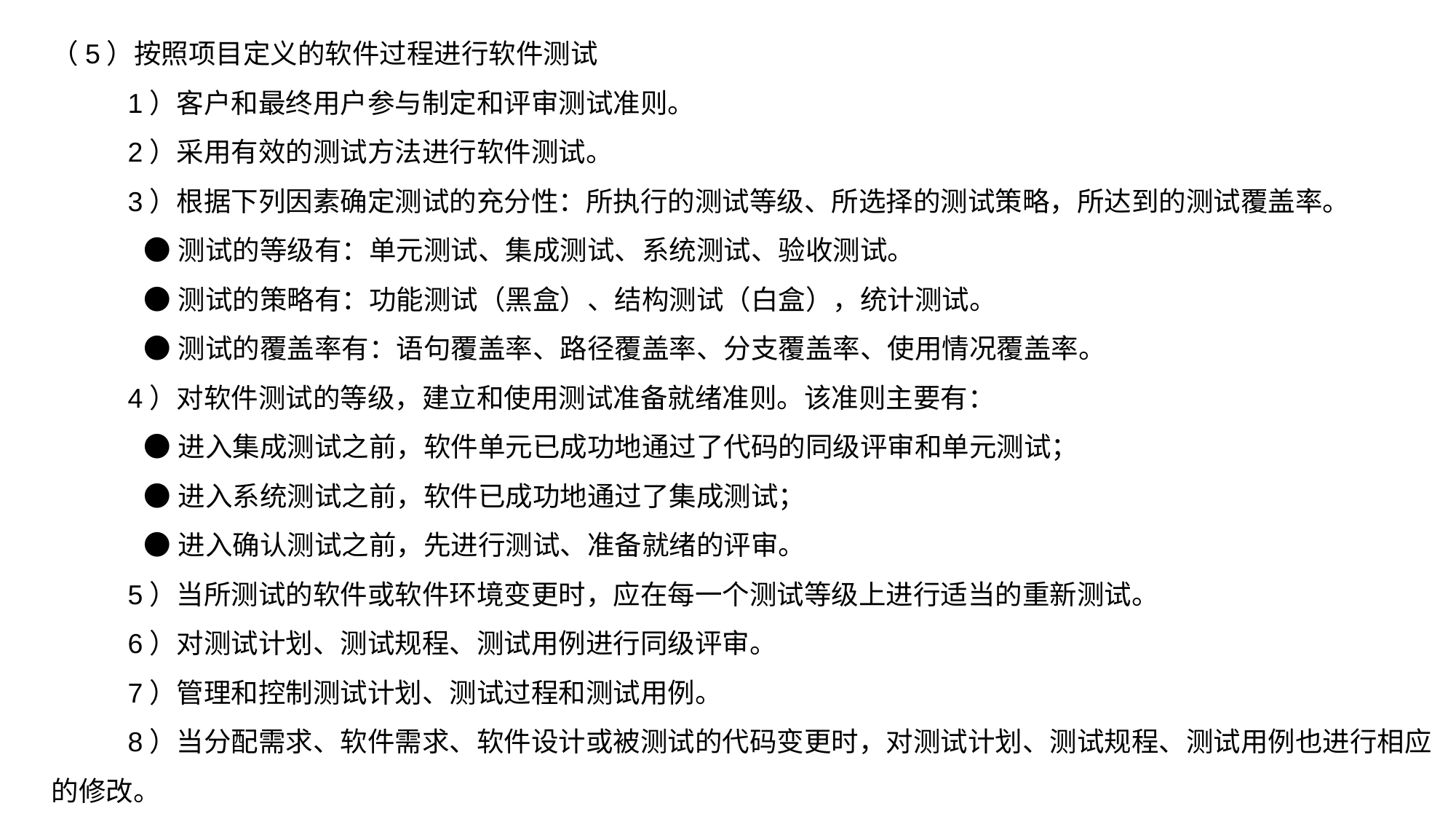

（5）按照项目定义的软件过程进行软件测试
          1）客户和最终用户参与制定和评审测试准则。
          2）采用有效的测试方法进行软件测试。
          3）根据下列因素确定测试的充分性：所执行的测试等级、所选择的测试策略，所达到的测试覆盖率。
               ●测试的等级有：单元测试、集成测试、系统测试、验收测试。
               ●测试的策略有：功能测试（黑盒）、结构测试（白盒），统计测试。
               ●测试的覆盖率有：语句覆盖率、路径覆盖率、分支覆盖率、使用情况覆盖率。
          4）对软件测试的等级，建立和使用测试准备就绪准则。该准则主要有：
               ●进入集成测试之前，软件单元已成功地通过了代码的同级评审和单元测试；
               ●进入系统测试之前，软件已成功地通过了集成测试；
               ●进入确认测试之前，先进行测试、准备就绪的评审。
          5）当所测试的软件或软件环境变更时，应在每一个测试等级上进行适当的重新测试。
          6）对测试计划、测试规程、测试用例进行同级评审。
          7）管理和控制测试计划、测试过程和测试用例。
          8）当分配需求、软件需求、软件设计或被测试的代码变更时，对测试计划、测试规程、测试用例也进行相应的修改。